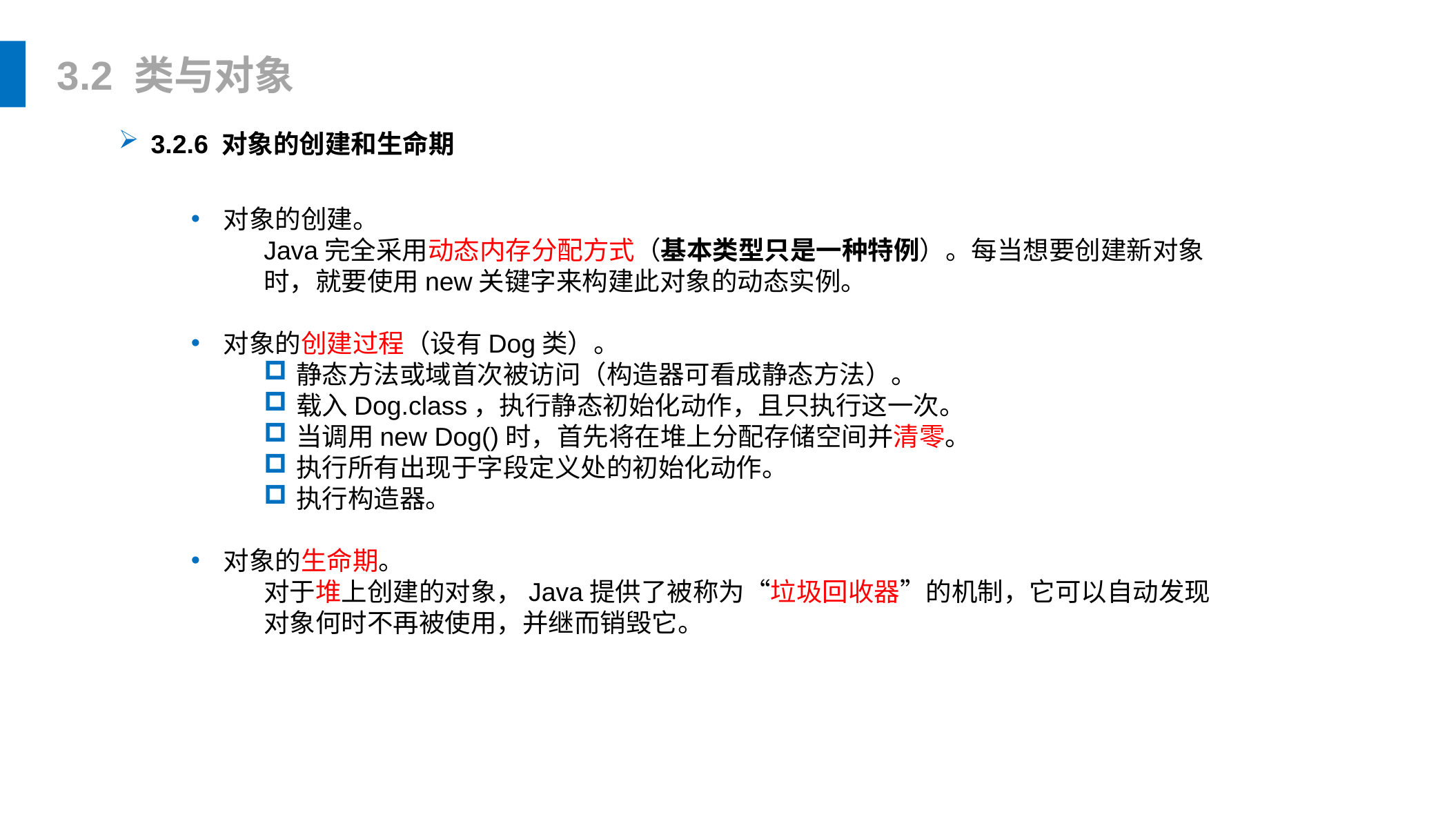

3.2 类与对象
3.2.6 对象的创建和生命期

对象的创建。
Java完全采用动态内存分配方式（基本类型只是一种特例）。每当想要创建新对象时，就要使用new关键字来构建此对象的动态实例。

对象的创建过程（设有Dog类）。
静态方法或域首次被访问（构造器可看成静态方法）。
载入Dog.class，执行静态初始化动作，且只执行这一次。
当调用new Dog()时，首先将在堆上分配存储空间并清零。
执行所有出现于字段定义处的初始化动作。
执行构造器。

对象的生命期。
对于堆上创建的对象，Java提供了被称为“垃圾回收器”的机制，它可以自动发现对象何时不再被使用，并继而销毁它。